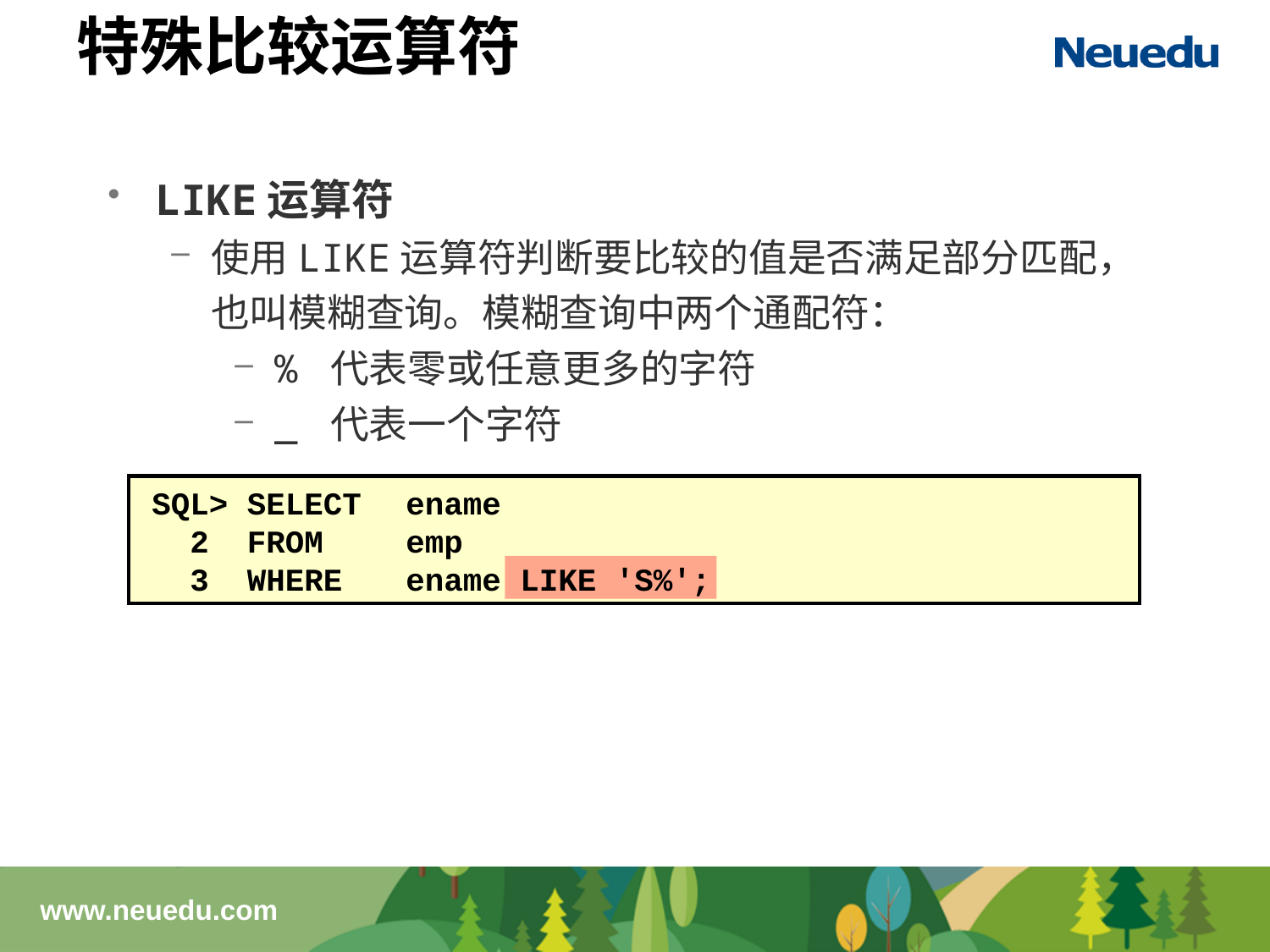

# 特殊比较运算符
LIKE运算符
使用LIKE运算符判断要比较的值是否满足部分匹配，也叫模糊查询。模糊查询中两个通配符：
% 代表零或任意更多的字符
_ 代表一个字符

SQL> SELECT	ename
  2  FROM 	emp
  3  WHERE	ename LIKE 'S%';